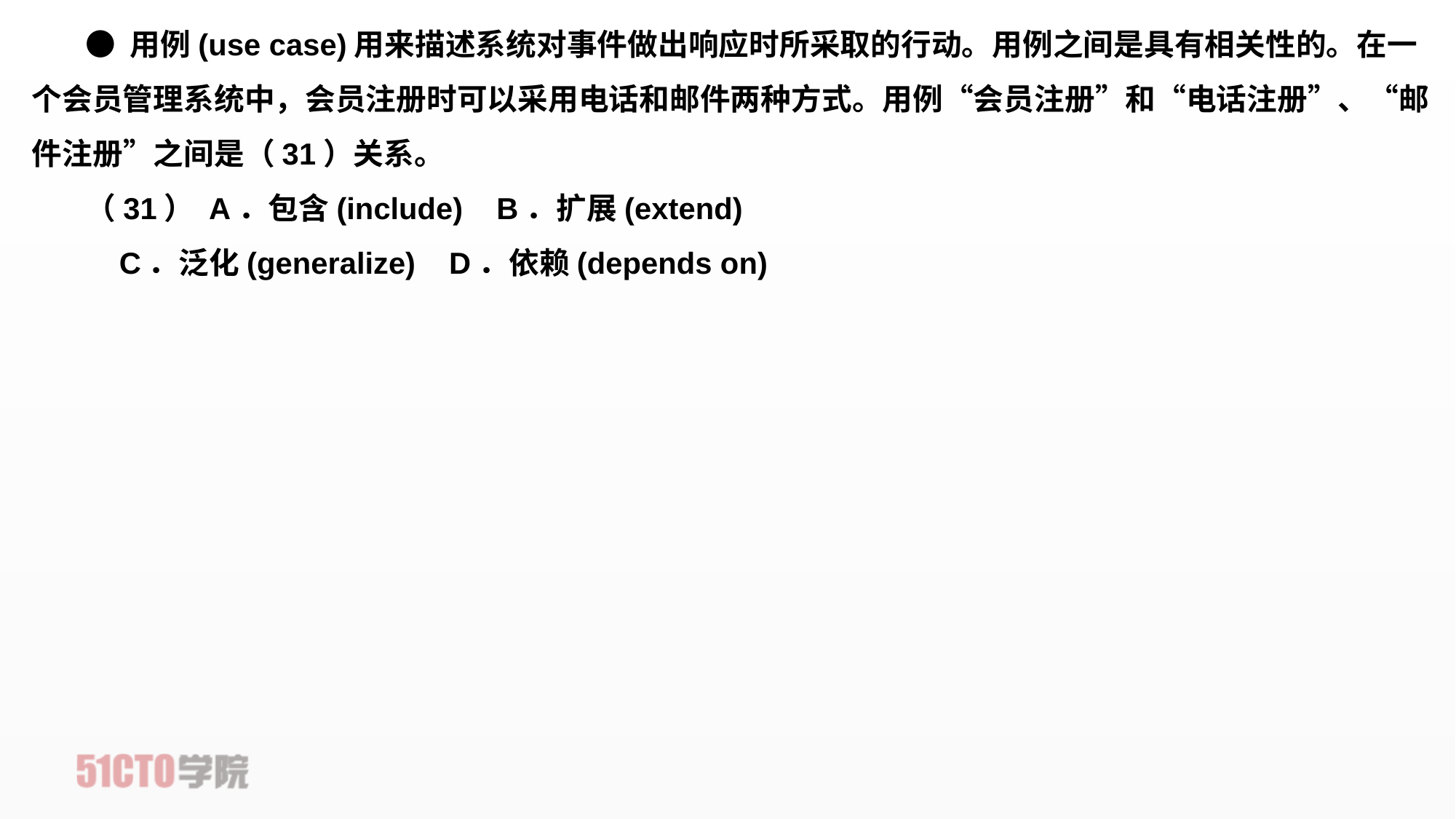

● 用例(use case)用来描述系统对事件做出响应时所采取的行动。用例之间是具有相关性的。在一个会员管理系统中，会员注册时可以采用电话和邮件两种方式。用例“会员注册”和“电话注册”、“邮件注册”之间是（31）关系。
（31） A．包含(include)    B．扩展(extend)
    C．泛化(generalize)    D．依赖(depends on)